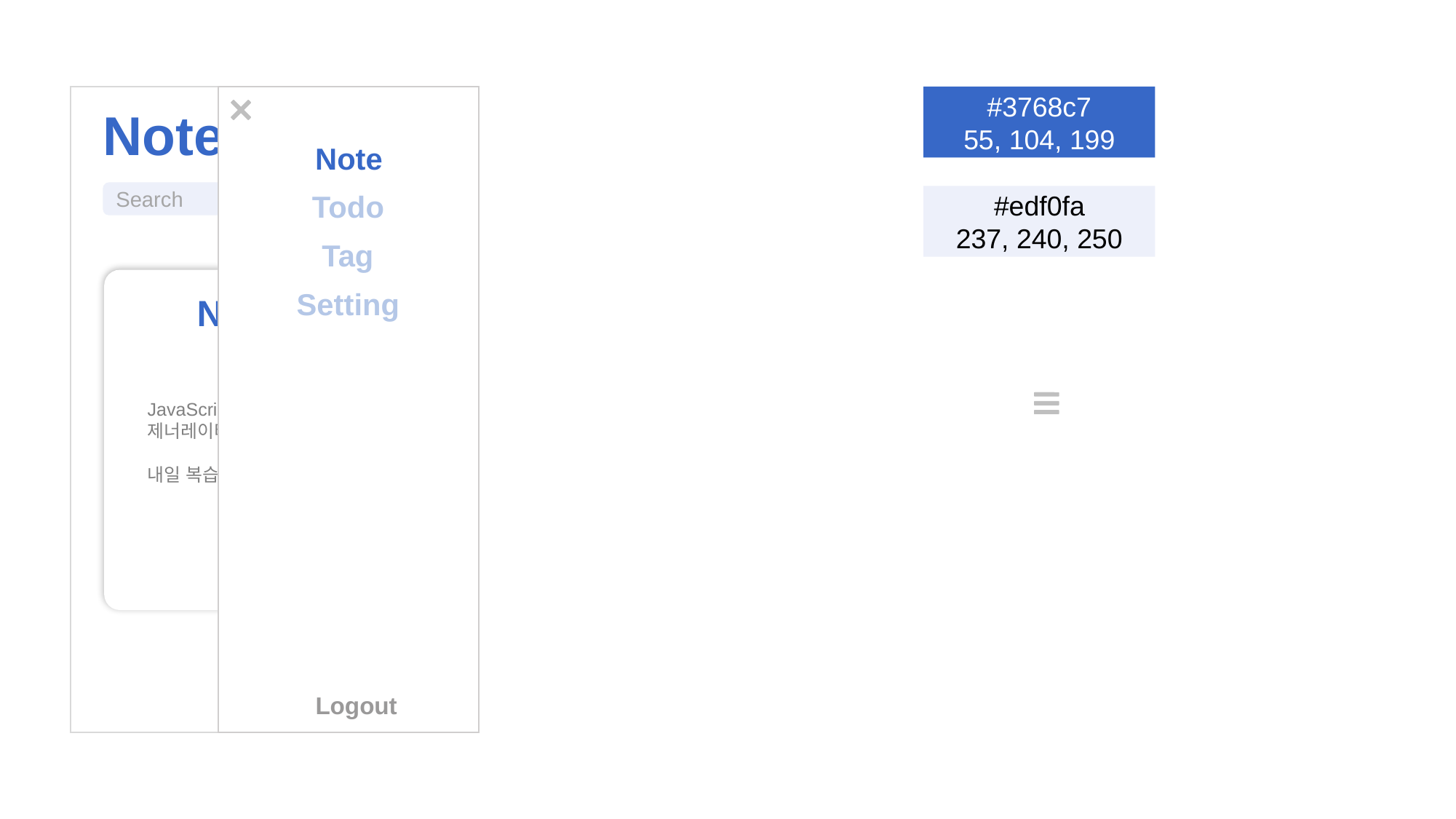

#3768c7
55, 104, 199
Note

Note
Todo
Search
#edf0fa
237, 240, 250
Tag

Setting
Note title
2019.01.01
JavaScript Promise 공부
제너레이터 학습함

내일 복습 진행하기!

#3
+
Logout